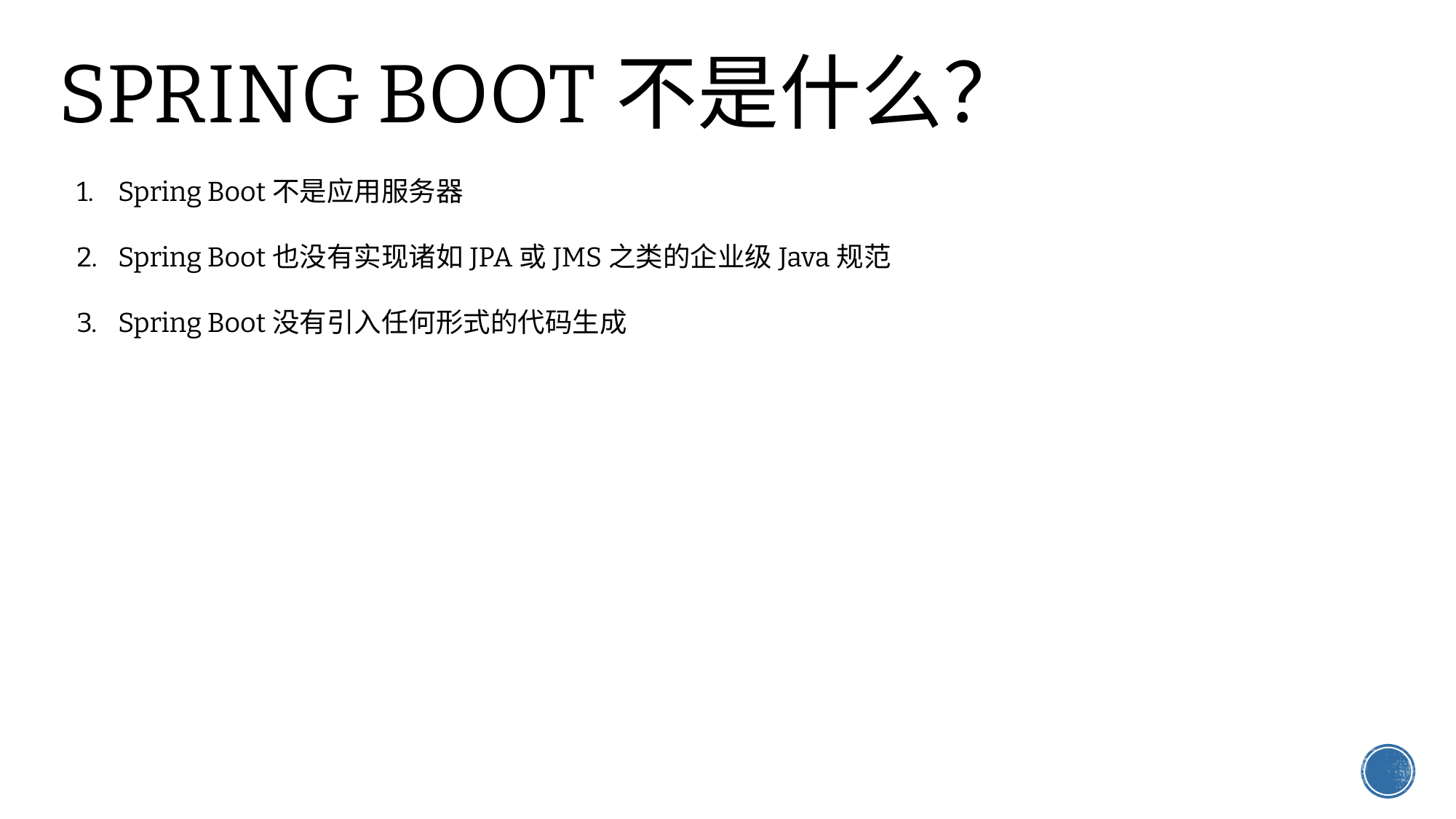

# Spring Boot不是什么？
Spring Boot不是应用服务器

Spring Boot也没有实现诸如JPA或JMS之类的企业级Java规范

Spring Boot没有引入任何形式的代码生成